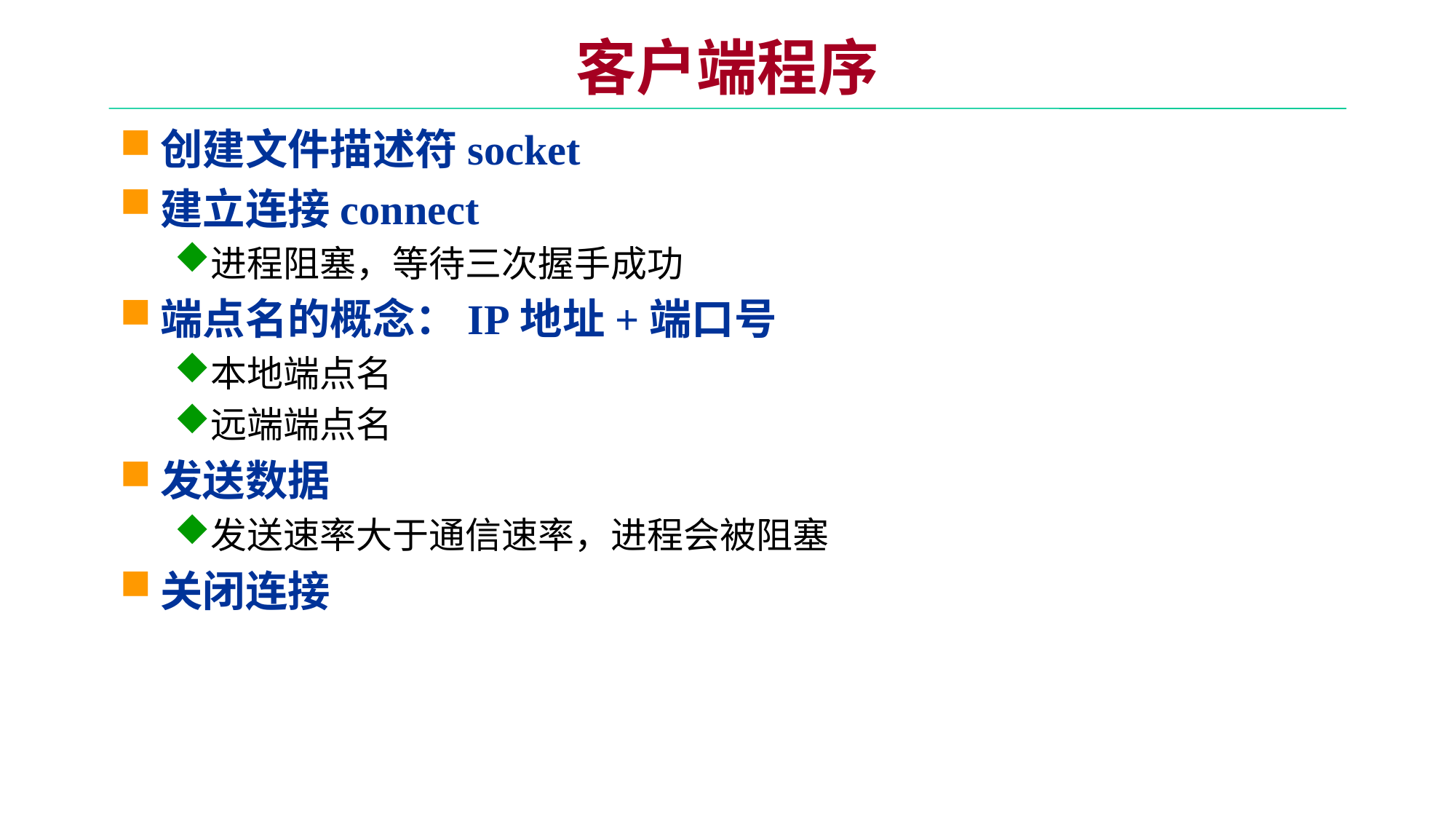

# 客户端程序
创建文件描述符socket
建立连接connect
进程阻塞，等待三次握手成功
端点名的概念：IP地址+端口号
本地端点名
远端端点名
发送数据
发送速率大于通信速率，进程会被阻塞
关闭连接